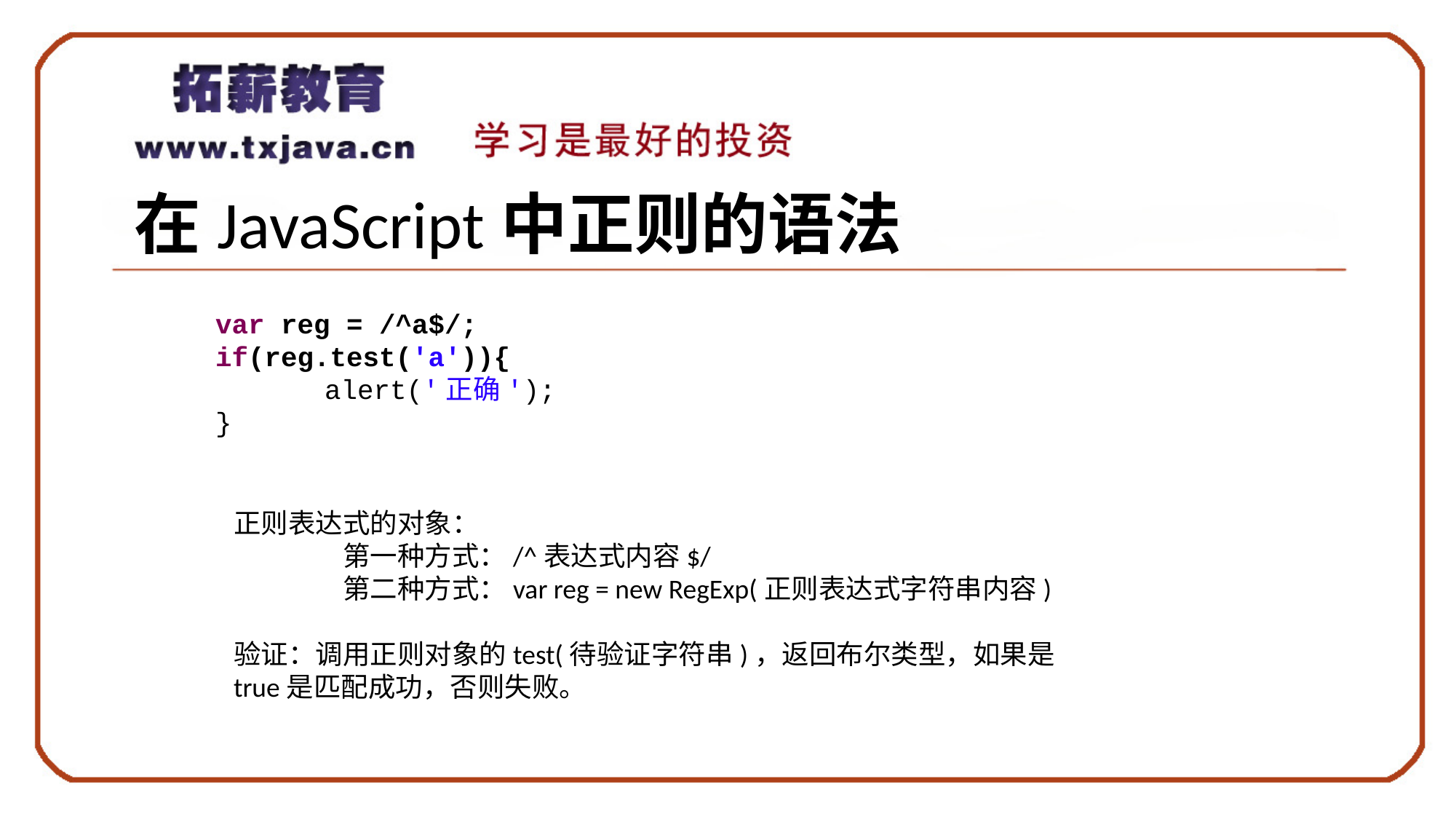

# 在JavaScript中正则的语法
var reg = /^a$/;
if(reg.test('a')){
	alert('正确');
}
正则表达式的对象：
	第一种方式：/^表达式内容$/
	第二种方式：var reg = new RegExp(正则表达式字符串内容)

验证：调用正则对象的test(待验证字符串)，返回布尔类型，如果是true是匹配成功，否则失败。